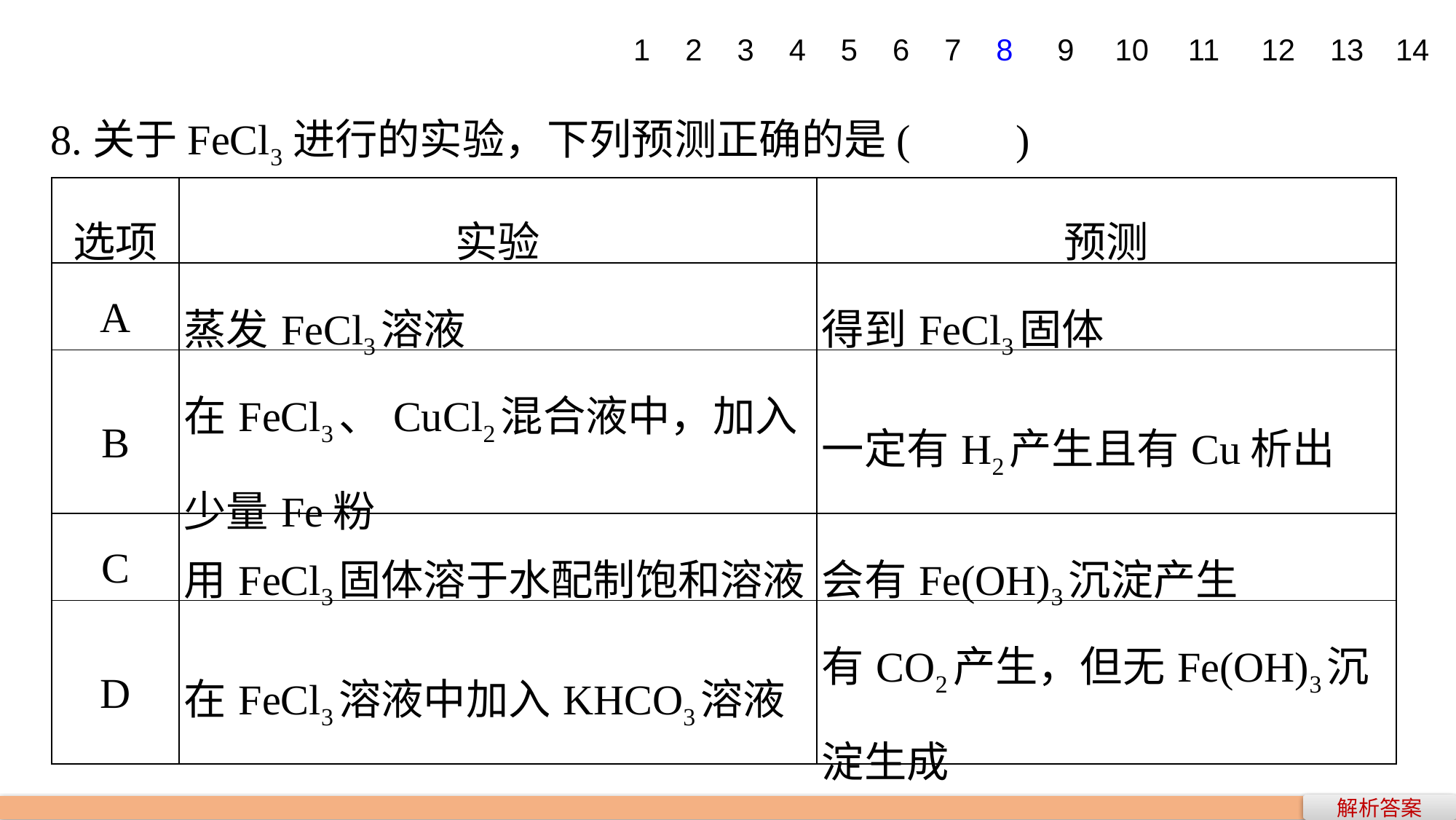

1
2
3
4
5
6
7
8
9
10
11
12
13
14
8.关于FeCl3进行的实验，下列预测正确的是(　　)
| 选项 | 实验 | 预测 |
| --- | --- | --- |
| A | 蒸发FeCl3溶液 | 得到FeCl3固体 |
| B | 在FeCl3、CuCl2混合液中，加入少量Fe粉 | 一定有H2产生且有Cu析出 |
| C | 用FeCl3固体溶于水配制饱和溶液 | 会有Fe(OH)3沉淀产生 |
| D | 在FeCl3溶液中加入KHCO3溶液 | 有CO2产生，但无Fe(OH)3沉淀生成 |
解析答案